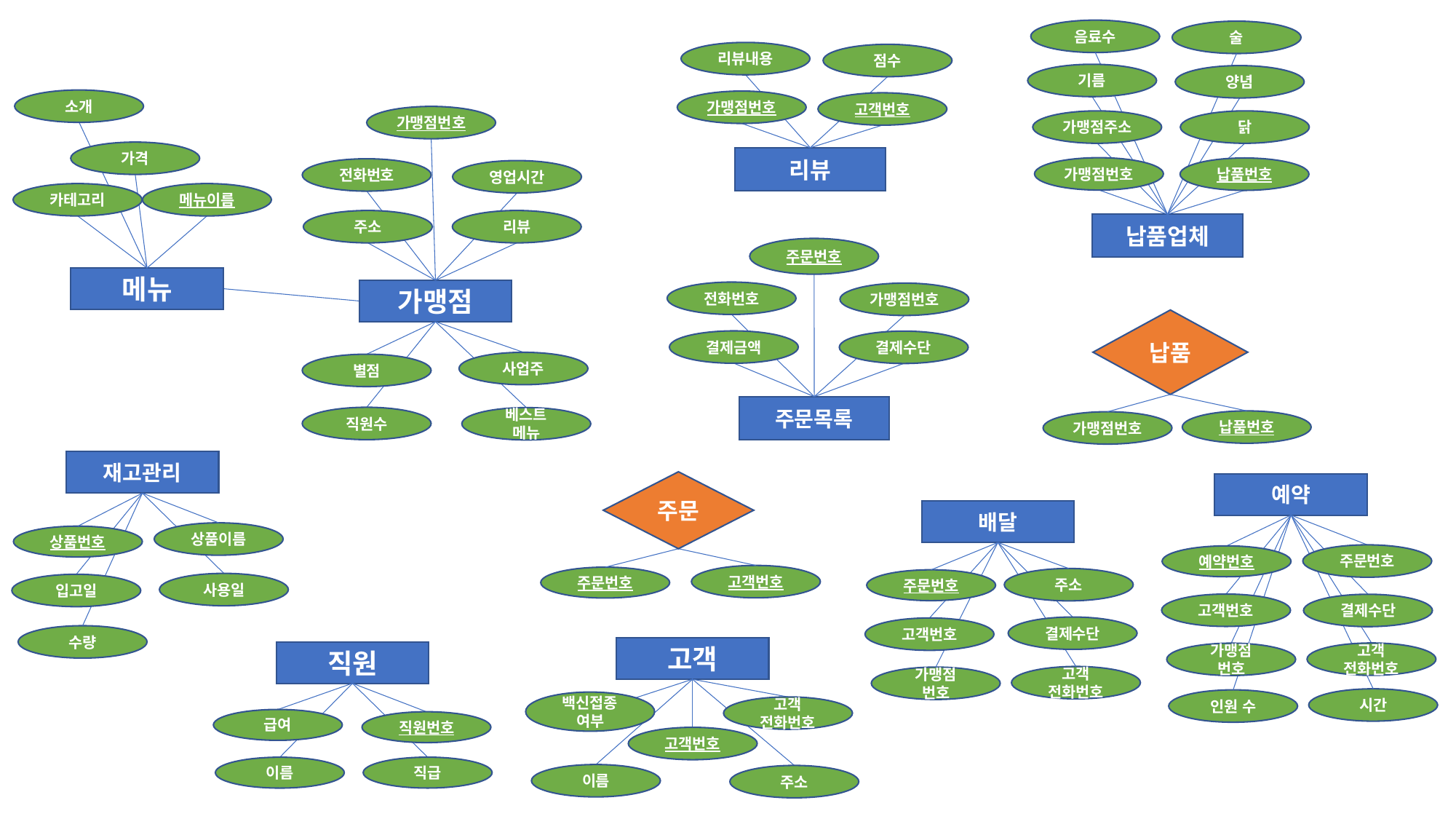

음료수
술
기름
양념
가맹점주소
닭
가맹점번호
납품번호
납품업체
리뷰내용
점수
가맹점번호
고객번호
리뷰
소개
가격
카테고리
메뉴이름
메뉴
가맹점번호
전화번호
영업시간
주소
리뷰
가맹점
사업주
별점
직원수
베스트
메뉴
주문번호
전화번호
가맹점번호
결제금액
결제수단
주문목록
납품
납품번호
가맹점번호
재고관리
상품이름
상품번호
사용일
입고일
수량
주문
고객번호
주문번호
예약
주문번호
예약번호
고객번호
결제수단
고객
전화번호
가맹점
번호
시간
인원 수
배달
주소
주문번호
결제수단
고객번호
고객
전화번호
가맹점
번호
고객
백신접종
여부
고객
전화번호
고객번호
이름
주소
직원
급여
직원번호
직급
이름